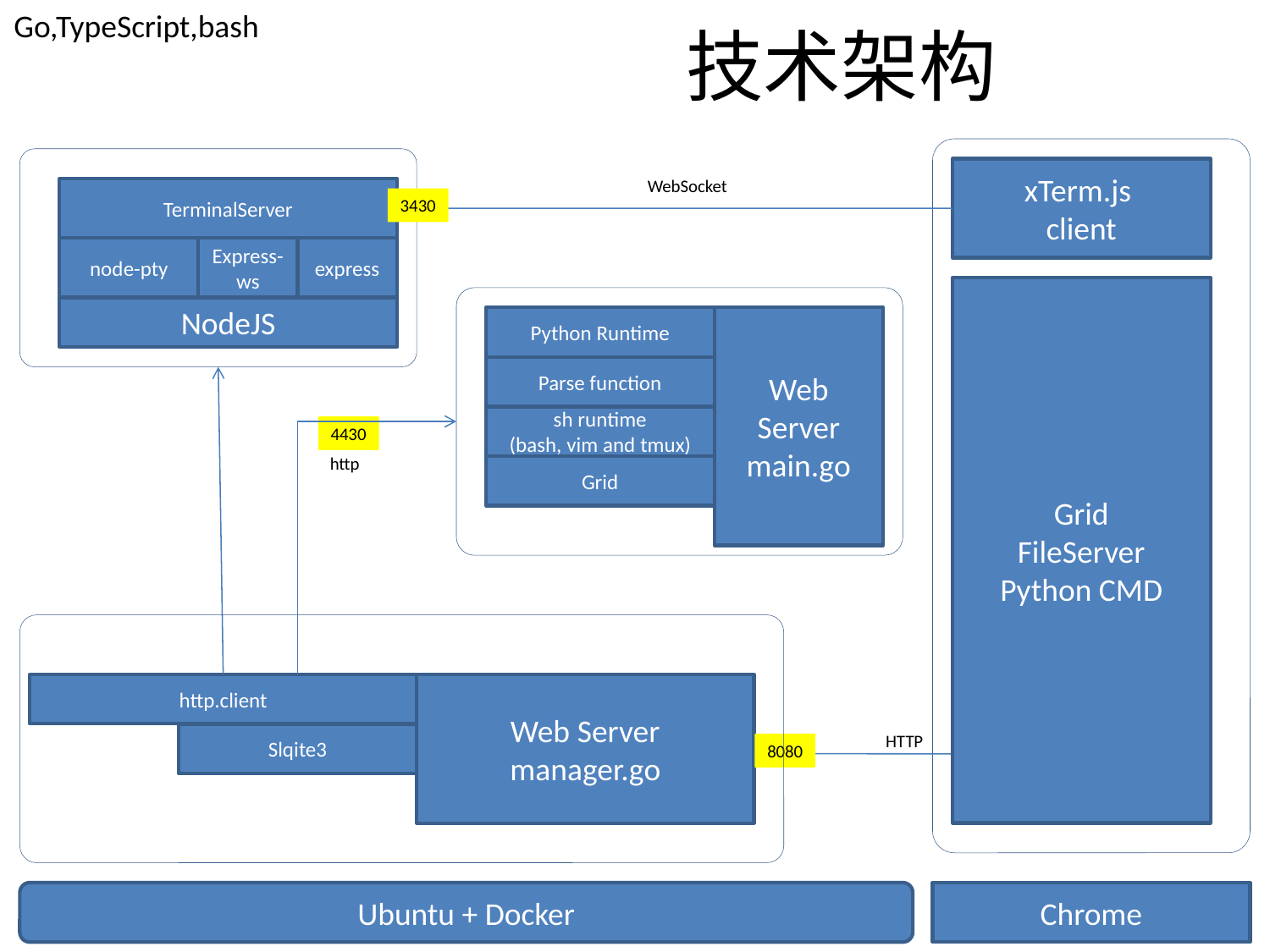

Go,TypeScript,bash
# 技术架构

xTerm.js
client
WebSocket
TerminalServer
3430
node-pty
Express-ws
express
Grid
FileServer
Python CMD

NodeJS
Python Runtime
Web Server
main.go
Parse function
sh runtime
(bash, vim and tmux)
4430
http
Grid

http.client
Web Server
manager.go
Slqite3
HTTP
8080
Ubuntu + Docker
Chrome